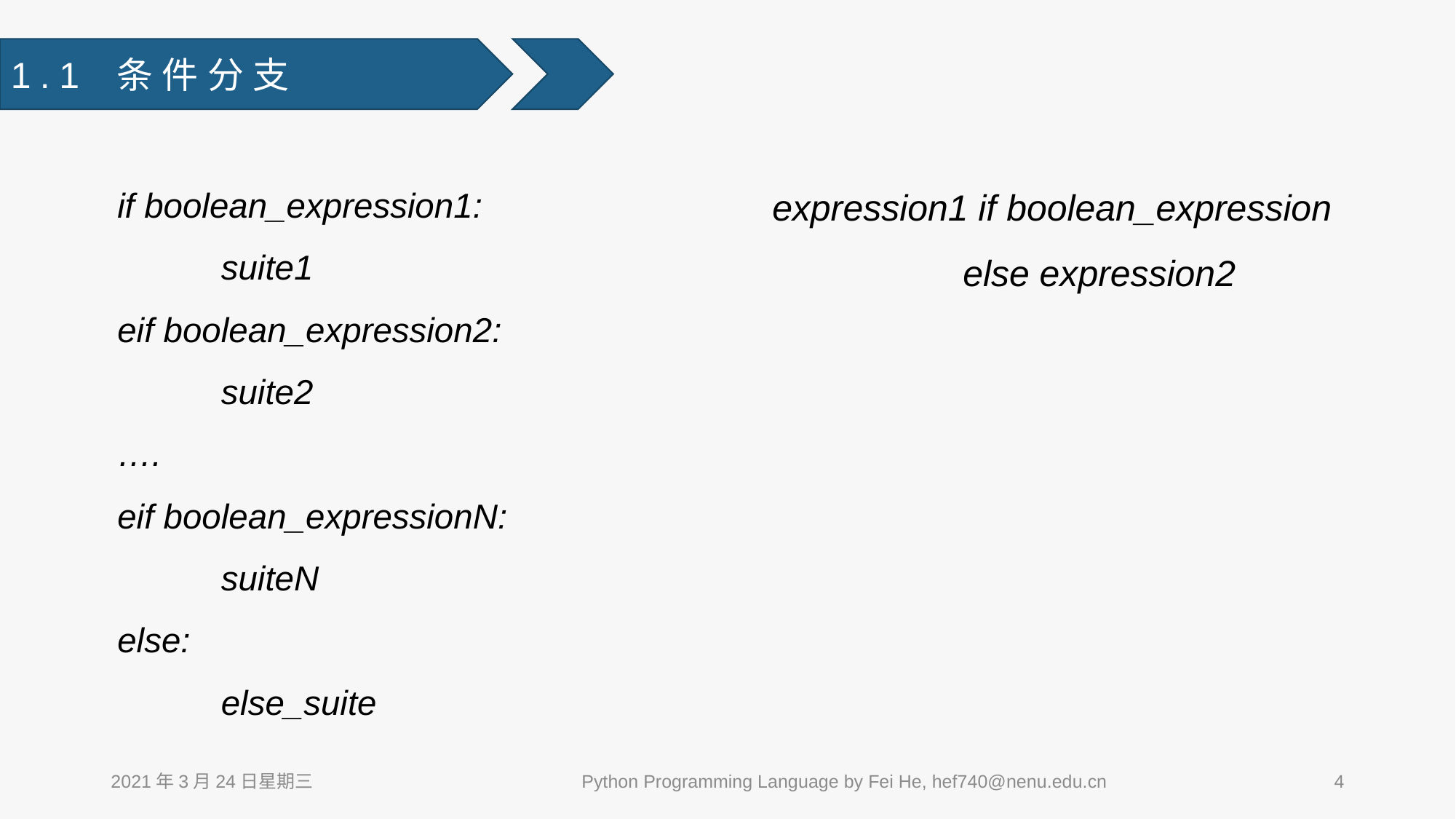

1.1 条件分支

if boolean_expression1:
	suite1
eif boolean_expression2:
	suite2
….
eif boolean_expressionN:
	suiteN
else:
	else_suite

expression1 if boolean_expression
	        else expression2

2021年3月24日星期三
Python Programming Language by Fei He, hef740@nenu.edu.cn
4